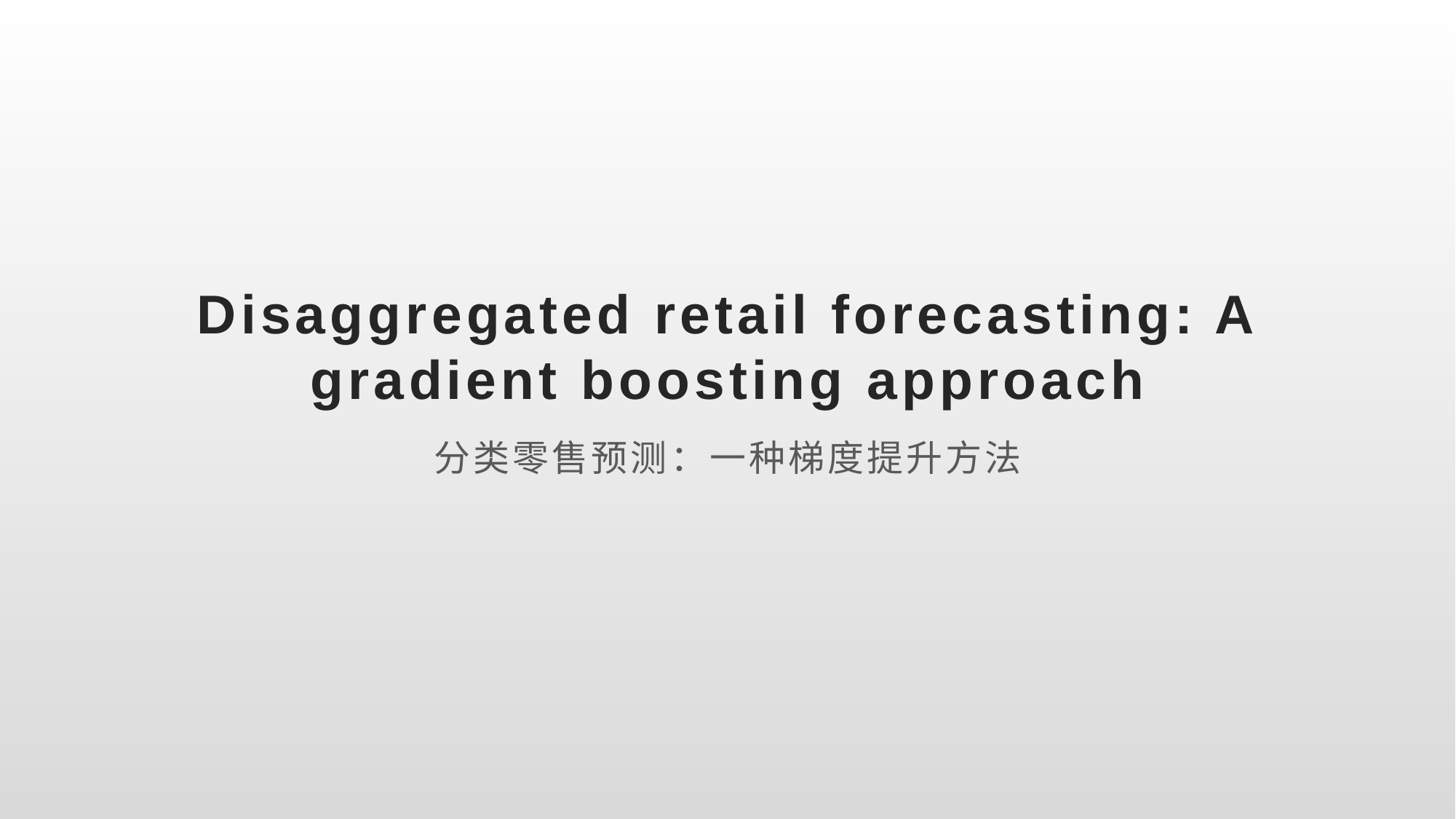

# Disaggregated retail forecasting: A gradient boosting approach
分类零售预测：一种梯度提升方法